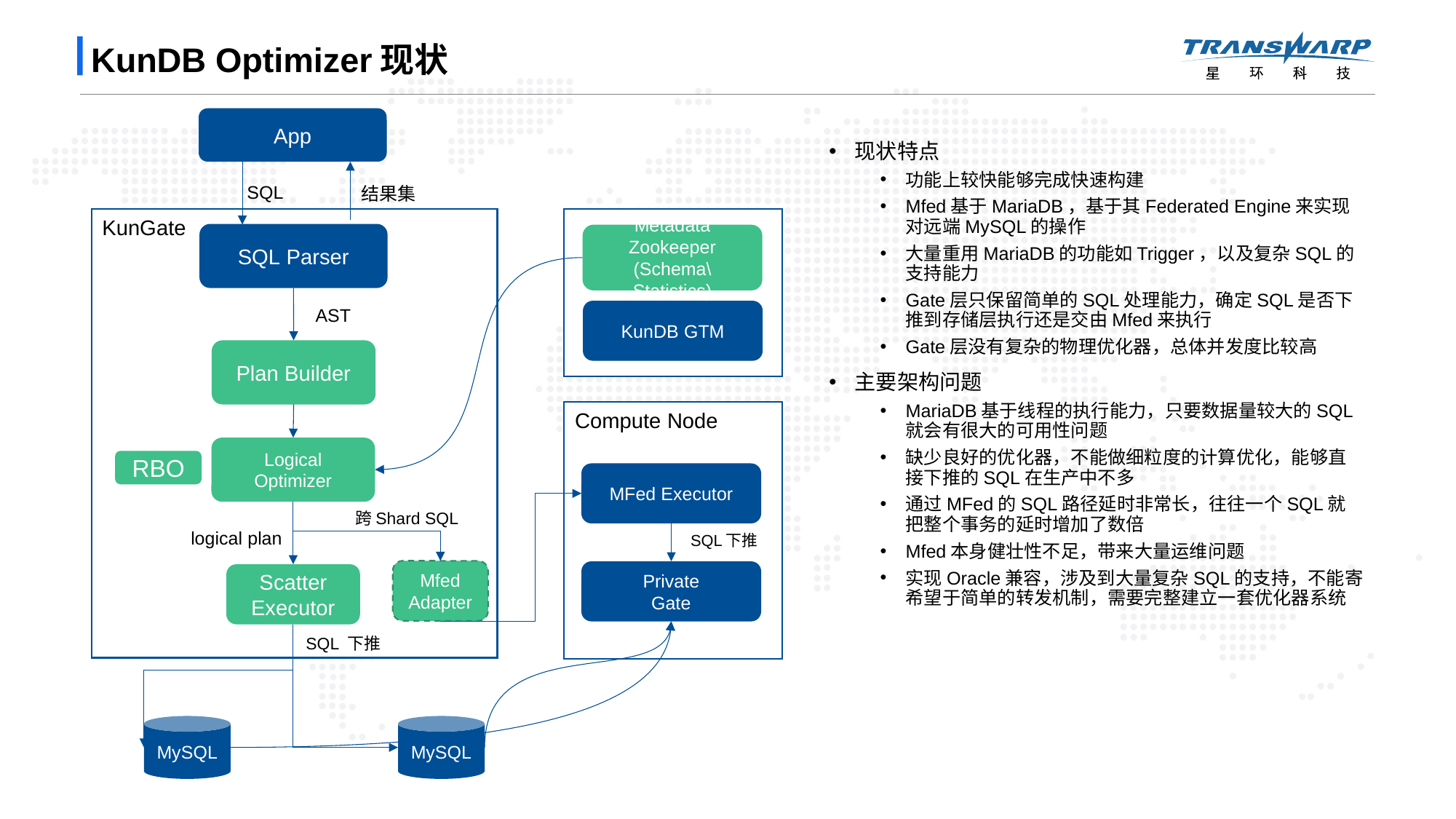

# KunDB Optimizer现状
App
现状特点
功能上较快能够完成快速构建
Mfed基于MariaDB，基于其Federated Engine来实现对远端MySQL的操作
大量重用MariaDB的功能如Trigger，以及复杂SQL的支持能力
Gate层只保留简单的SQL处理能力，确定SQL是否下推到存储层执行还是交由Mfed来执行
Gate层没有复杂的物理优化器，总体并发度比较高
主要架构问题
MariaDB基于线程的执行能力，只要数据量较大的SQL就会有很大的可用性问题
缺少良好的优化器，不能做细粒度的计算优化，能够直接下推的SQL在生产中不多
通过MFed的SQL路径延时非常长，往往一个SQL就把整个事务的延时增加了数倍
Mfed本身健壮性不足，带来大量运维问题
实现Oracle兼容，涉及到大量复杂SQL的支持，不能寄希望于简单的转发机制，需要完整建立一套优化器系统

SQL
结果集

KunGate
SQL Parser
Metadata Zookeeper
(Schema\Statistics)
AST
KunDB GTM
Plan Builder
Compute Node
Logical
Optimizer
RBO
MFed Executor
跨Shard SQL
logical plan
SQL下推
Mfed
Adapter
Private
Gate
Scatter
Executor
SQL 下推
MySQL
MySQL